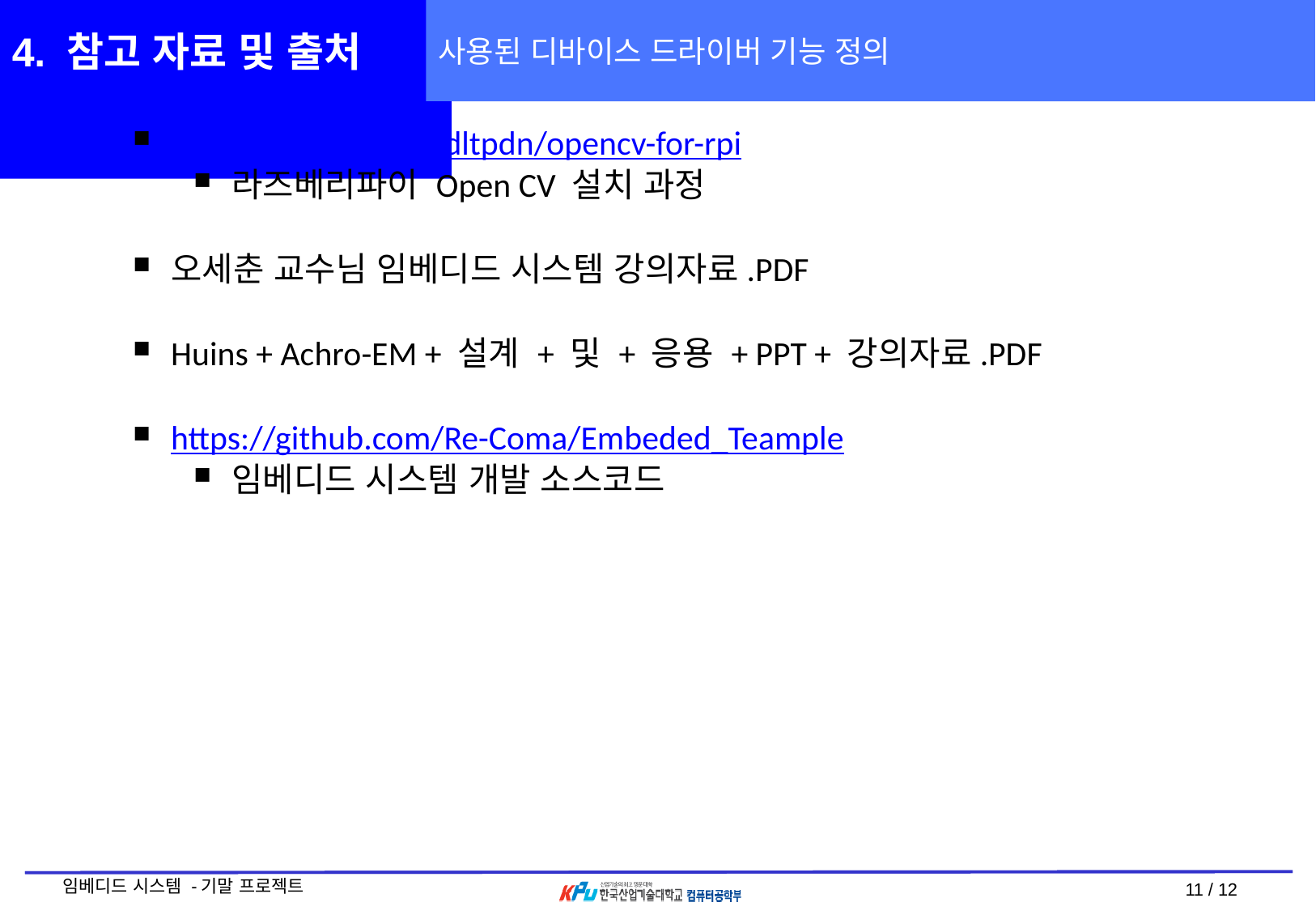

# 1. 환경 구축
4. 참고 자료 및 출처
사용된 디바이스 드라이버 기능 정의
https://github.com/dltpdn/opencv-for-rpi
라즈베리파이 Open CV 설치 과정

오세춘 교수님 임베디드 시스템 강의자료.PDF

Huins + Achro-EM + 설계 + 및 + 응용 + PPT + 강의자료.PDF

https://github.com/Re-Coma/Embeded_Teample
임베디드 시스템 개발 소스코드

임베디드 시스템 -기말 프로젝트
11 / 12